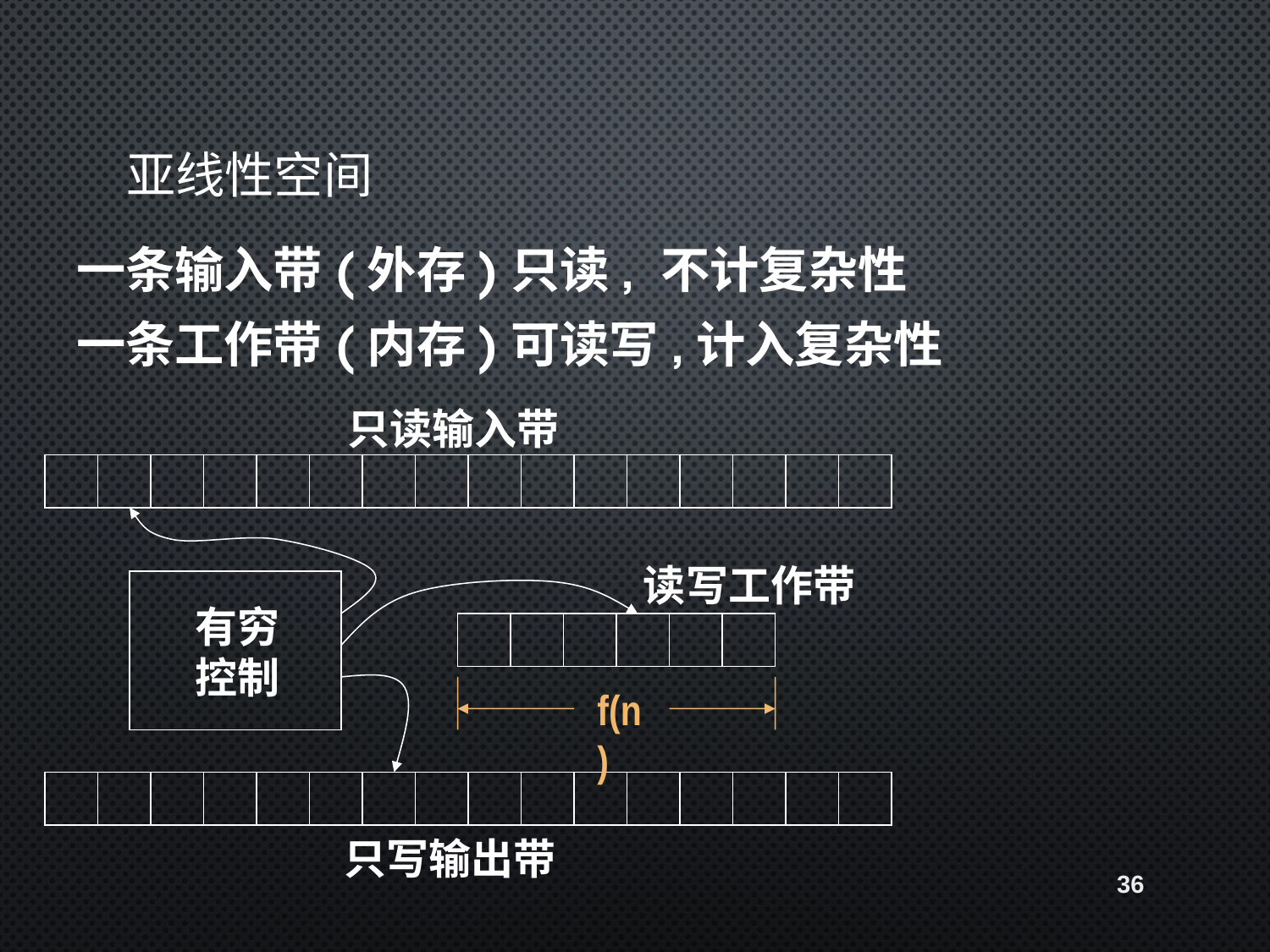

# 亚线性空间
一条输入带(外存)只读, 不计复杂性
一条工作带(内存)可读写,计入复杂性
只读输入带

读写工作带

有穷控制

f(n)

只写输出带
36